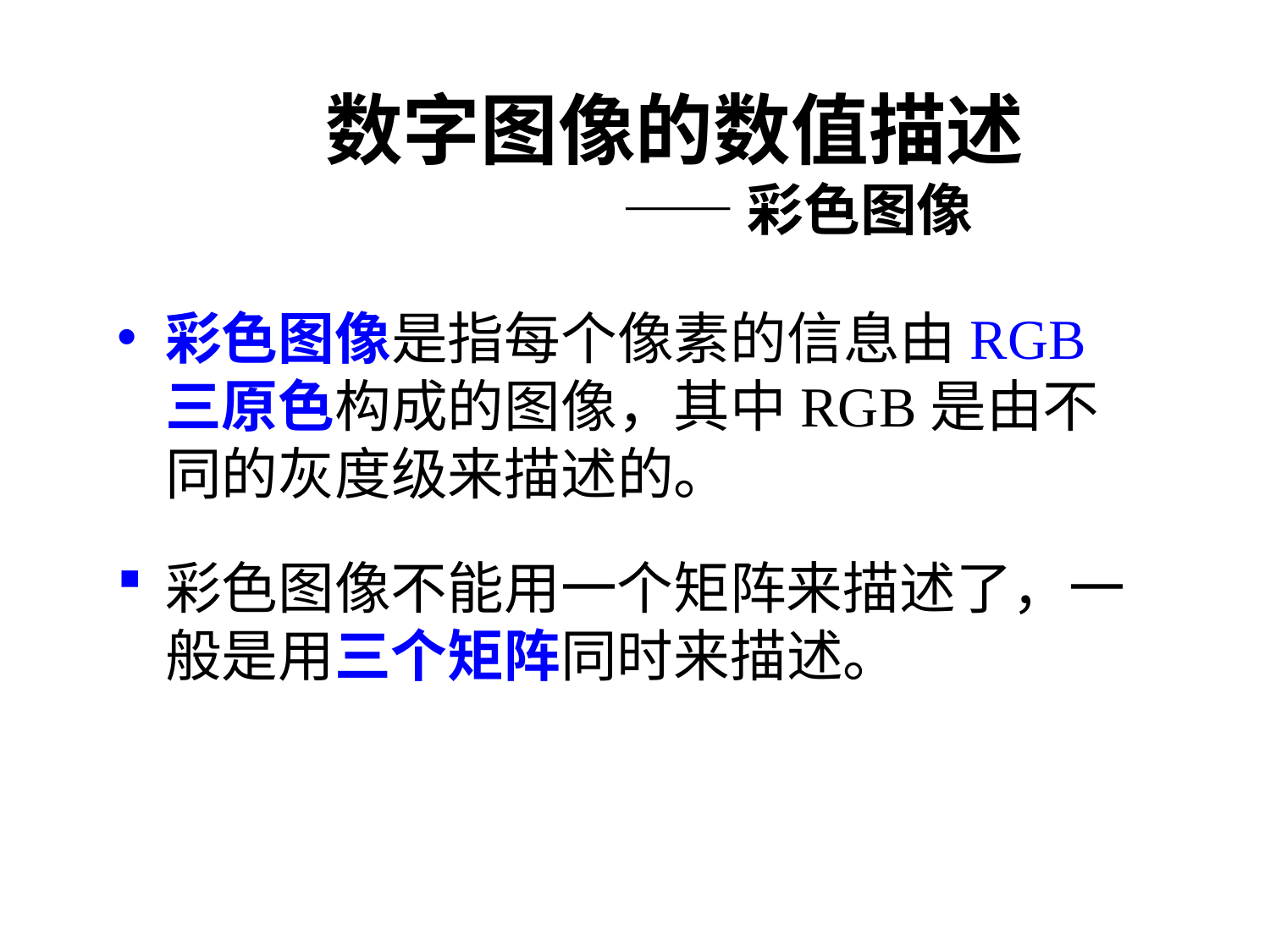

数字图像的数值描述
                   —— 彩色图像
彩色图像是指每个像素的信息由RGB三原色构成的图像，其中RGB是由不同的灰度级来描述的。

彩色图像不能用一个矩阵来描述了，一般是用三个矩阵同时来描述。